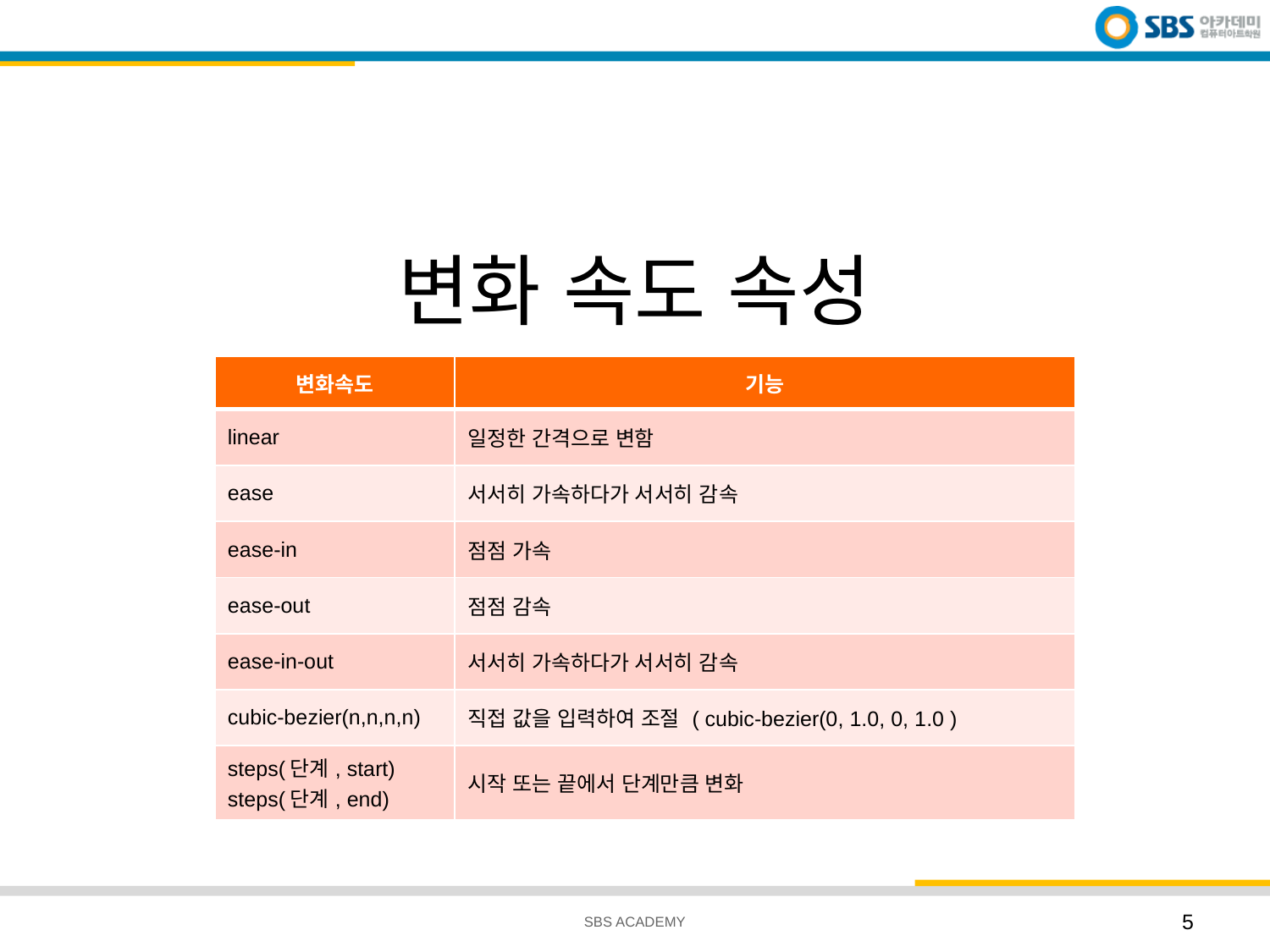

# 변화 속도 속성
| 변화속도 | 기능 |
| --- | --- |
| linear | 일정한 간격으로 변함 |
| ease | 서서히 가속하다가 서서히 감속 |
| ease-in | 점점 가속 |
| ease-out | 점점 감속 |
| ease-in-out | 서서히 가속하다가 서서히 감속 |
| cubic-bezier(n,n,n,n) | 직접 값을 입력하여 조절 ( cubic-bezier(0, 1.0, 0, 1.0 ) |
| steps(단계, start) steps(단계, end) | 시작 또는 끝에서 단계만큼 변화 |
SBS ACADEMY
5